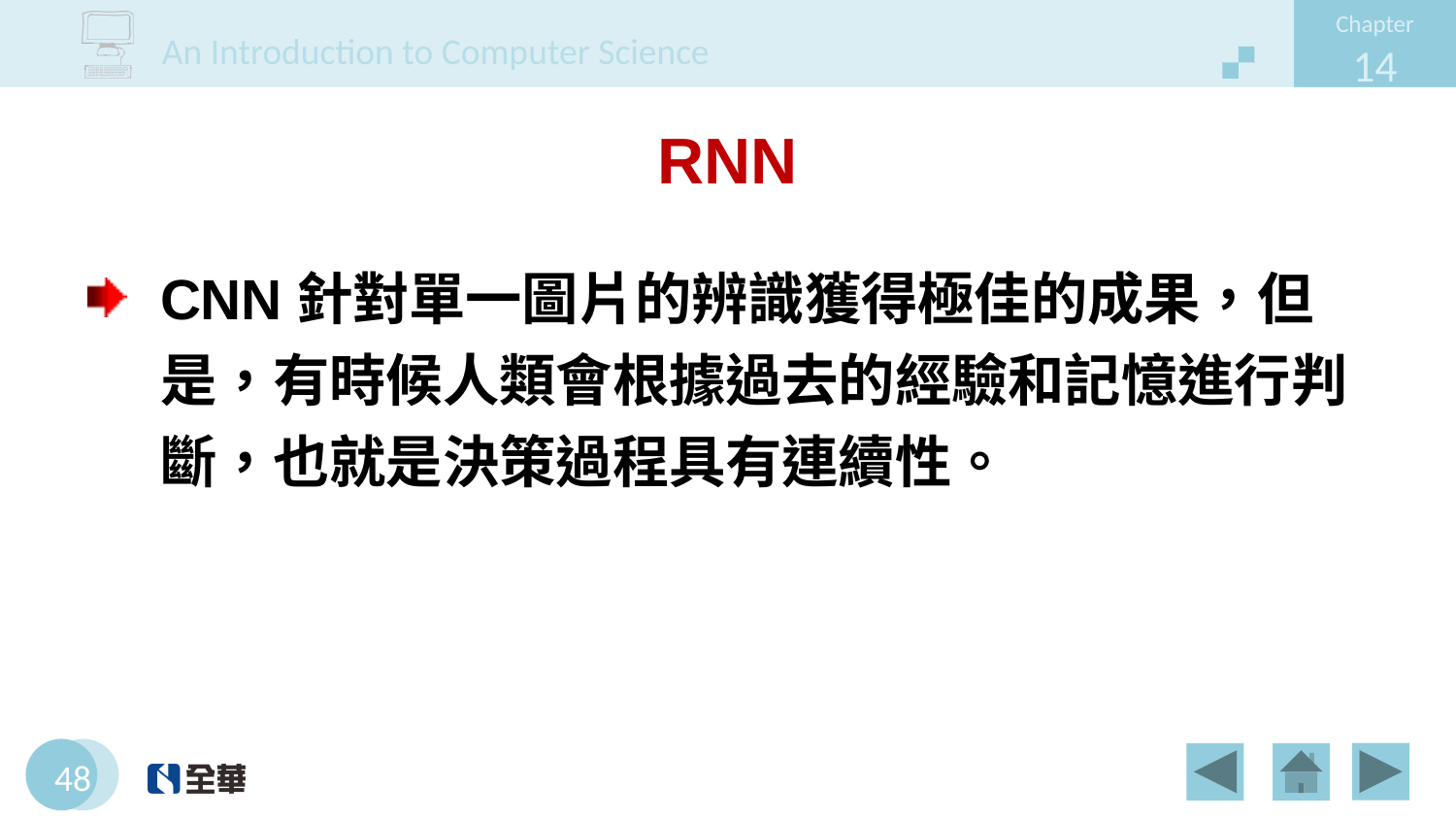

# RNN
CNN針對單一圖片的辨識獲得極佳的成果，但是，有時候人類會根據過去的經驗和記憶進行判斷，也就是決策過程具有連續性。